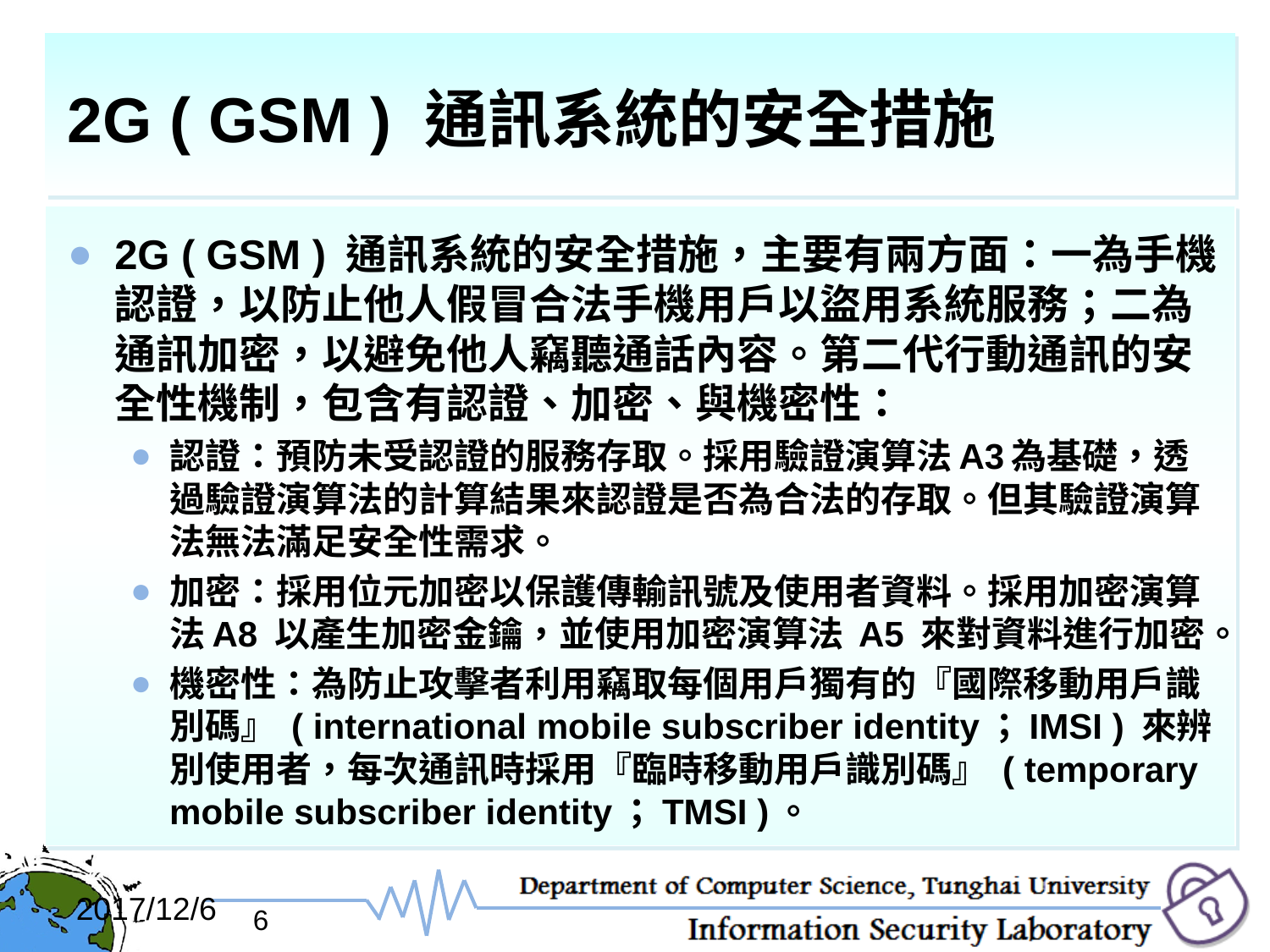

# 2G ( GSM ) 通訊系統的安全措施
2G ( GSM ) 通訊系統的安全措施，主要有兩方面：一為手機認證，以防止他人假冒合法手機用戶以盜用系統服務；二為通訊加密，以避免他人竊聽通話內容。第二代行動通訊的安全性機制，包含有認證、加密、與機密性：
認證：預防未受認證的服務存取。採用驗證演算法A3為基礎，透過驗證演算法的計算結果來認證是否為合法的存取。但其驗證演算法無法滿足安全性需求。
加密：採用位元加密以保護傳輸訊號及使用者資料。採用加密演算法A8 以產生加密金鑰，並使用加密演算法 A5 來對資料進行加密。
機密性：為防止攻擊者利用竊取每個用戶獨有的『國際移動用戶識別碼』 ( international mobile subscriber identity；IMSI ) 來辨別使用者，每次通訊時採用『臨時移動用戶識別碼』 ( temporary mobile subscriber identity；TMSI )。
2017/12/6
6